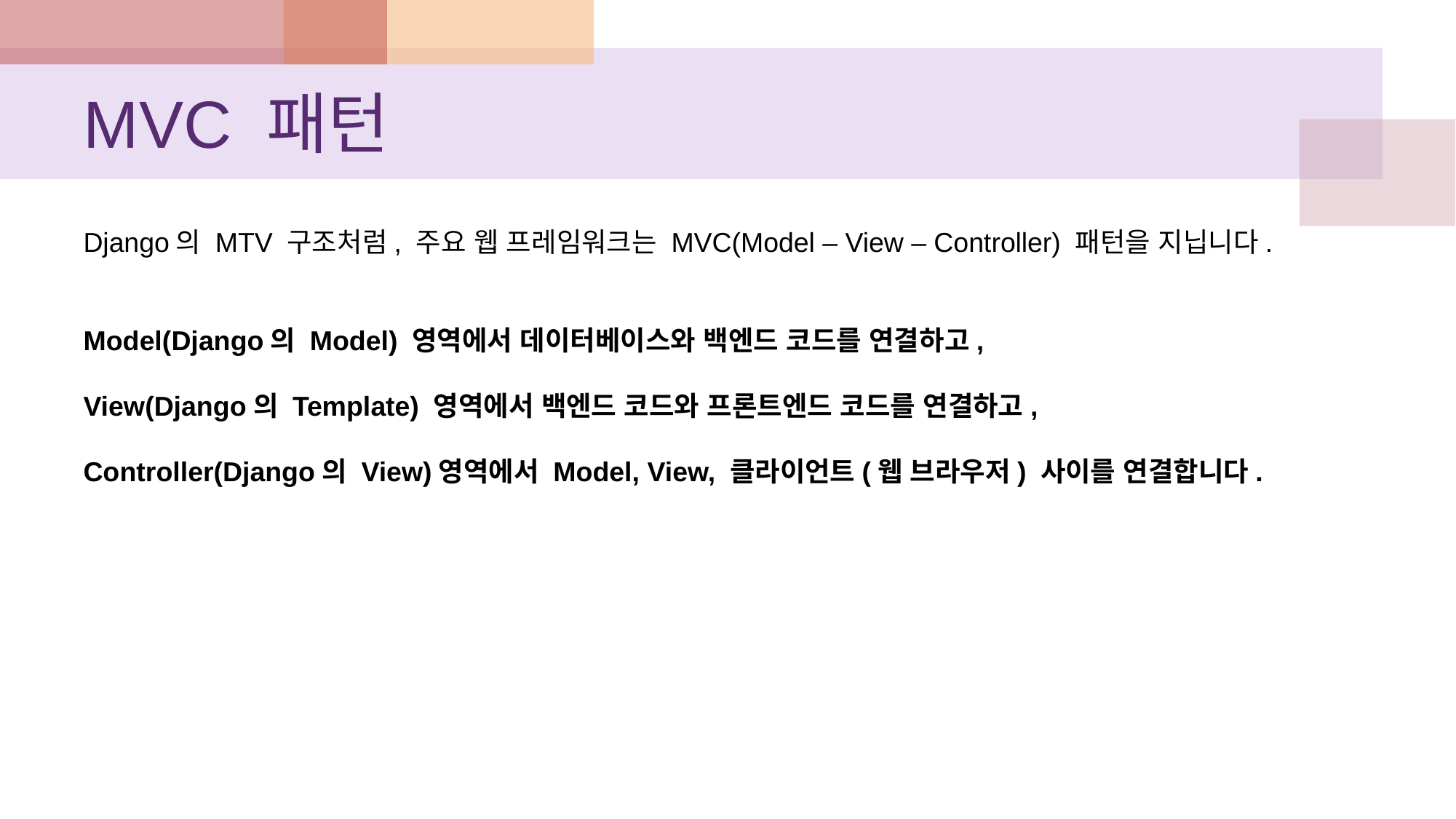

# MVC 패턴
Django의 MTV 구조처럼, 주요 웹 프레임워크는 MVC(Model – View – Controller) 패턴을 지닙니다.

Model​(Django의 Model) 영역에서 데이터베이스와 백엔드 코드를 연결하고,

View(Django의 Template) 영역에서 백엔드 코드와 프론트엔드 코드를 연결하고,

Controller(Django의 View)영역에서 Model, View, 클라이언트(웹 브라우저) 사이를 연결합니다.